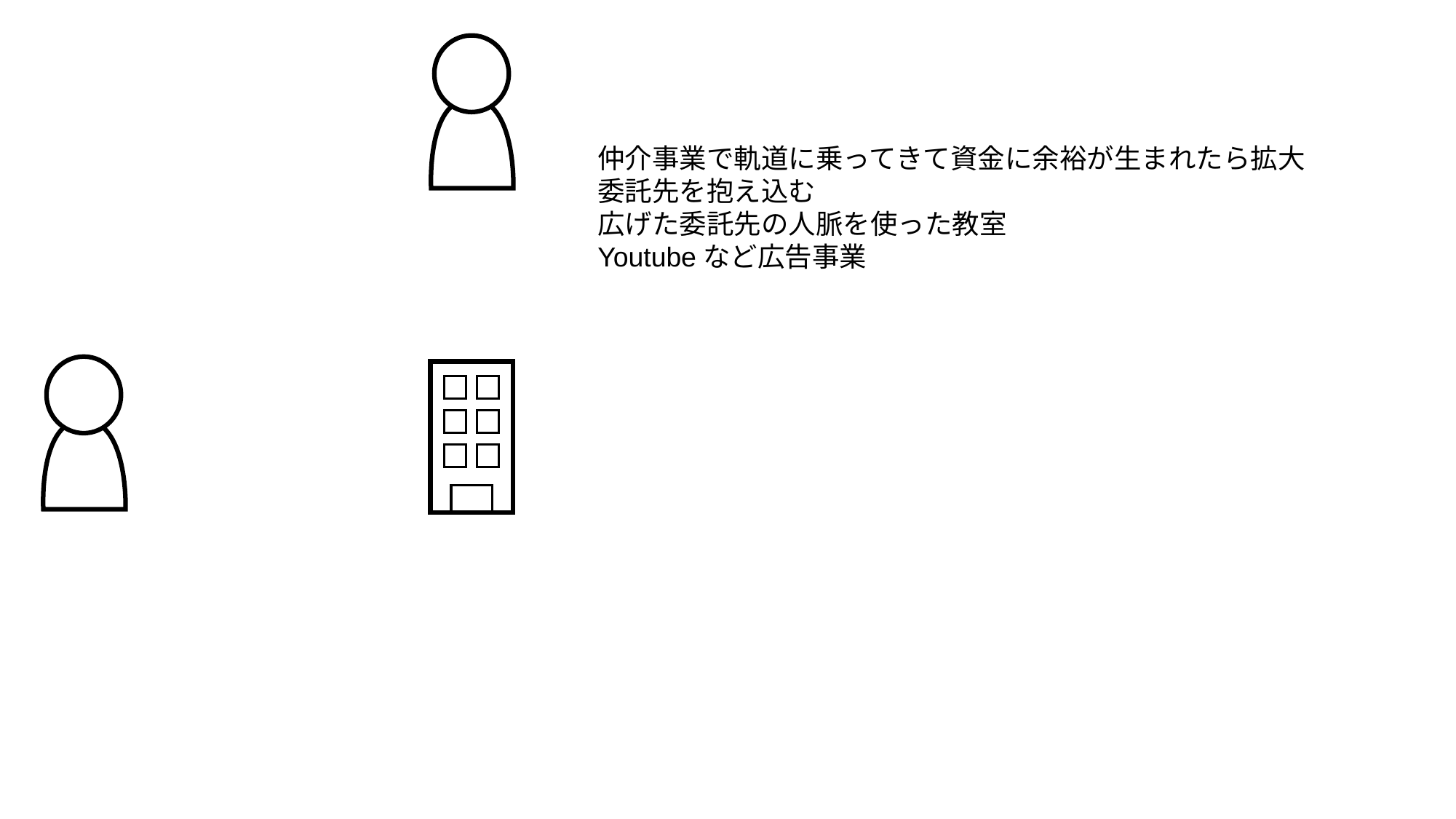

仲介事業で軌道に乗ってきて資金に余裕が生まれたら拡大
委託先を抱え込む
広げた委託先の人脈を使った教室
Youtubeなど広告事業